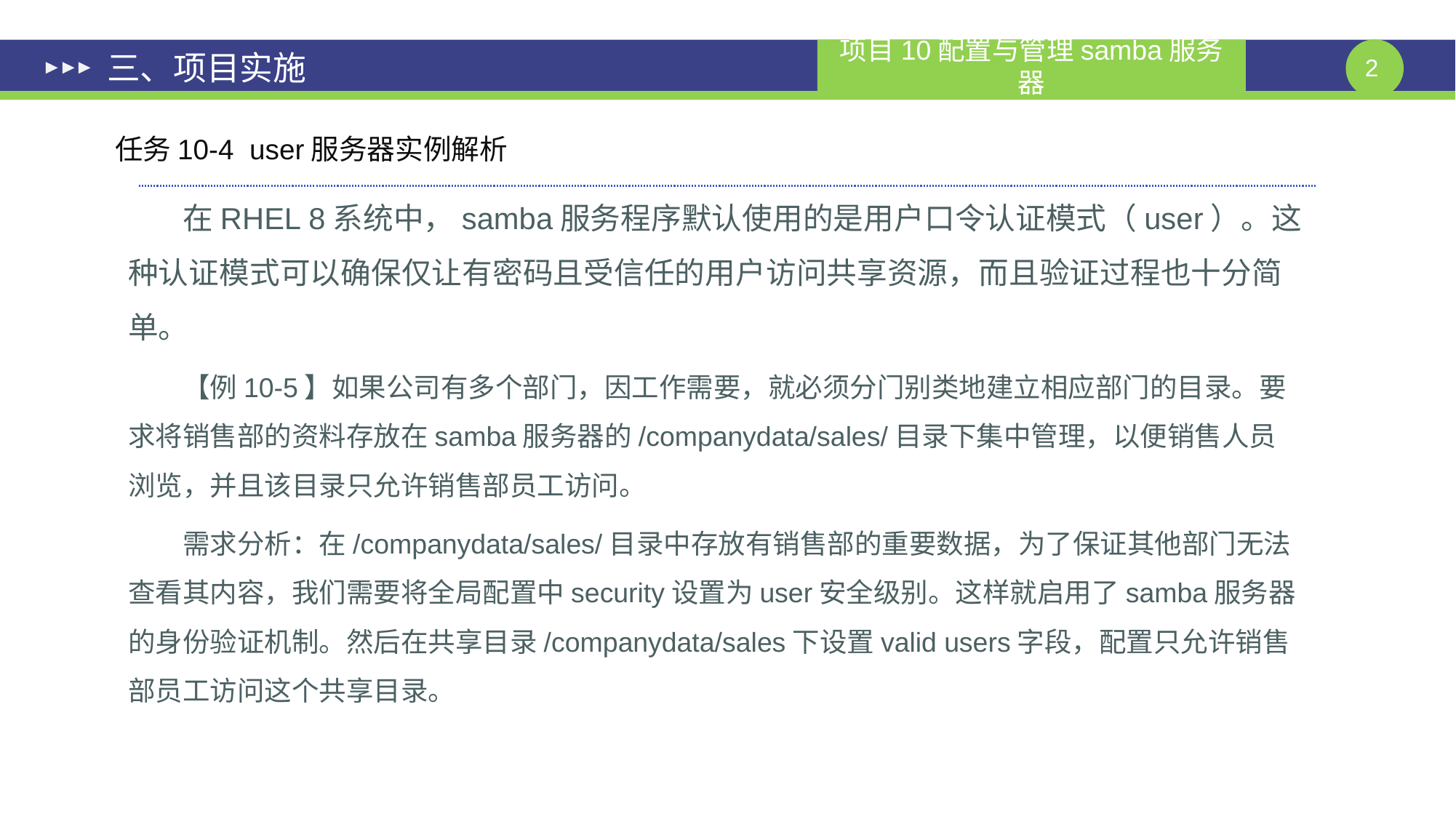

# 三、项目实施
任务10-4  user服务器实例解析
在RHEL 8系统中，samba服务程序默认使用的是用户口令认证模式（user）。这种认证模式可以确保仅让有密码且受信任的用户访问共享资源，而且验证过程也十分简单。
【例10-5】如果公司有多个部门，因工作需要，就必须分门别类地建立相应部门的目录。要求将销售部的资料存放在samba服务器的/companydata/sales/目录下集中管理，以便销售人员浏览，并且该目录只允许销售部员工访问。
需求分析：在/companydata/sales/目录中存放有销售部的重要数据，为了保证其他部门无法查看其内容，我们需要将全局配置中security设置为user安全级别。这样就启用了samba服务器的身份验证机制。然后在共享目录/companydata/sales下设置valid users字段，配置只允许销售部员工访问这个共享目录。